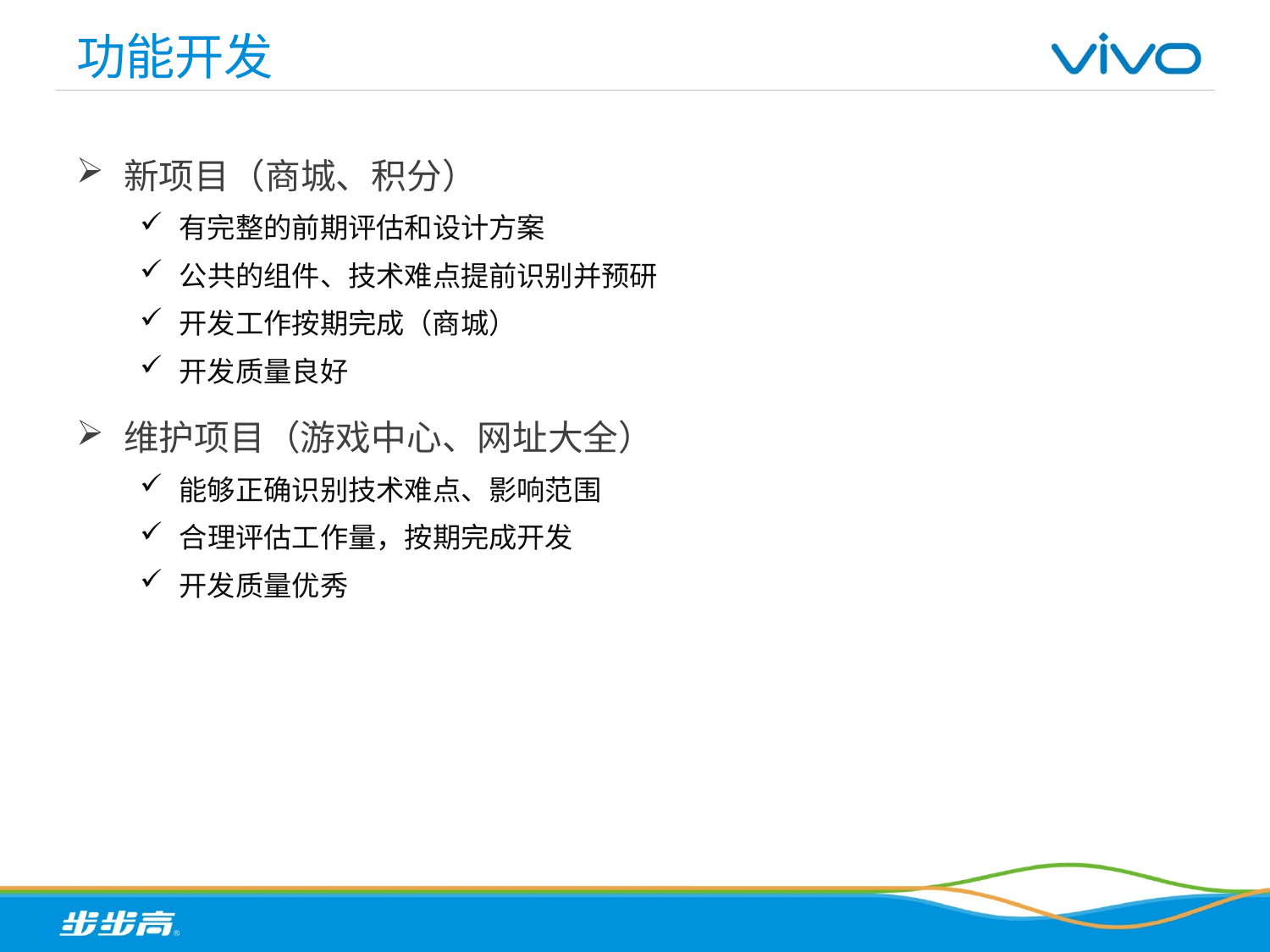

# 功能开发
新项目（商城、积分）
有完整的前期评估和设计方案
公共的组件、技术难点提前识别并预研
开发工作按期完成（商城）
开发质量良好
维护项目（游戏中心、网址大全）
能够正确识别技术难点、影响范围
合理评估工作量，按期完成开发
开发质量优秀